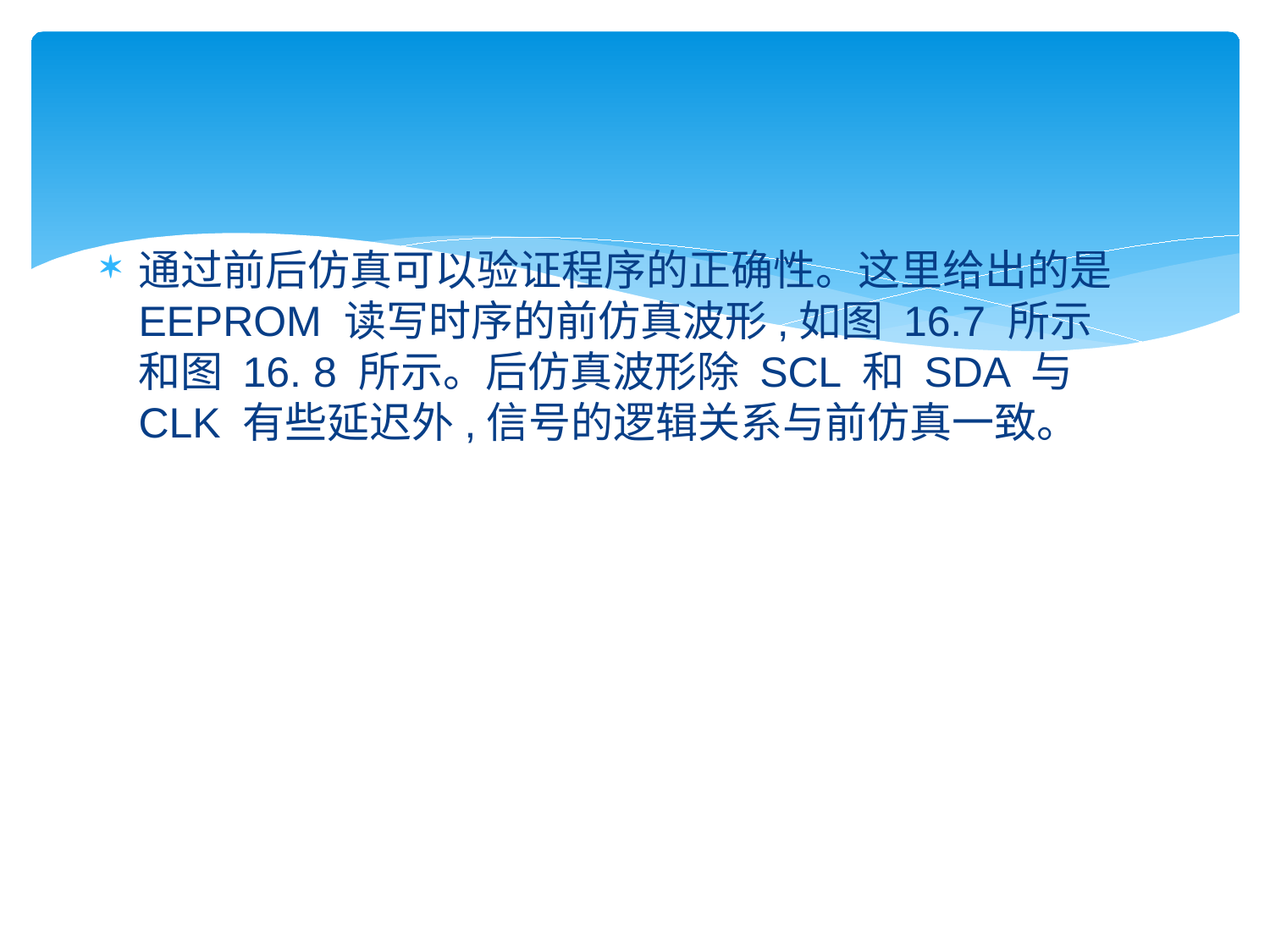

#
通过前后仿真可以验证程序的正确性。这里给出的是 EEPROM 读写时序的前仿真波形,如图 16.7 所示和图 16. 8 所示。后仿真波形除 SCL 和 SDA 与 CLK 有些延迟外,信号的逻辑关系与前仿真一致。